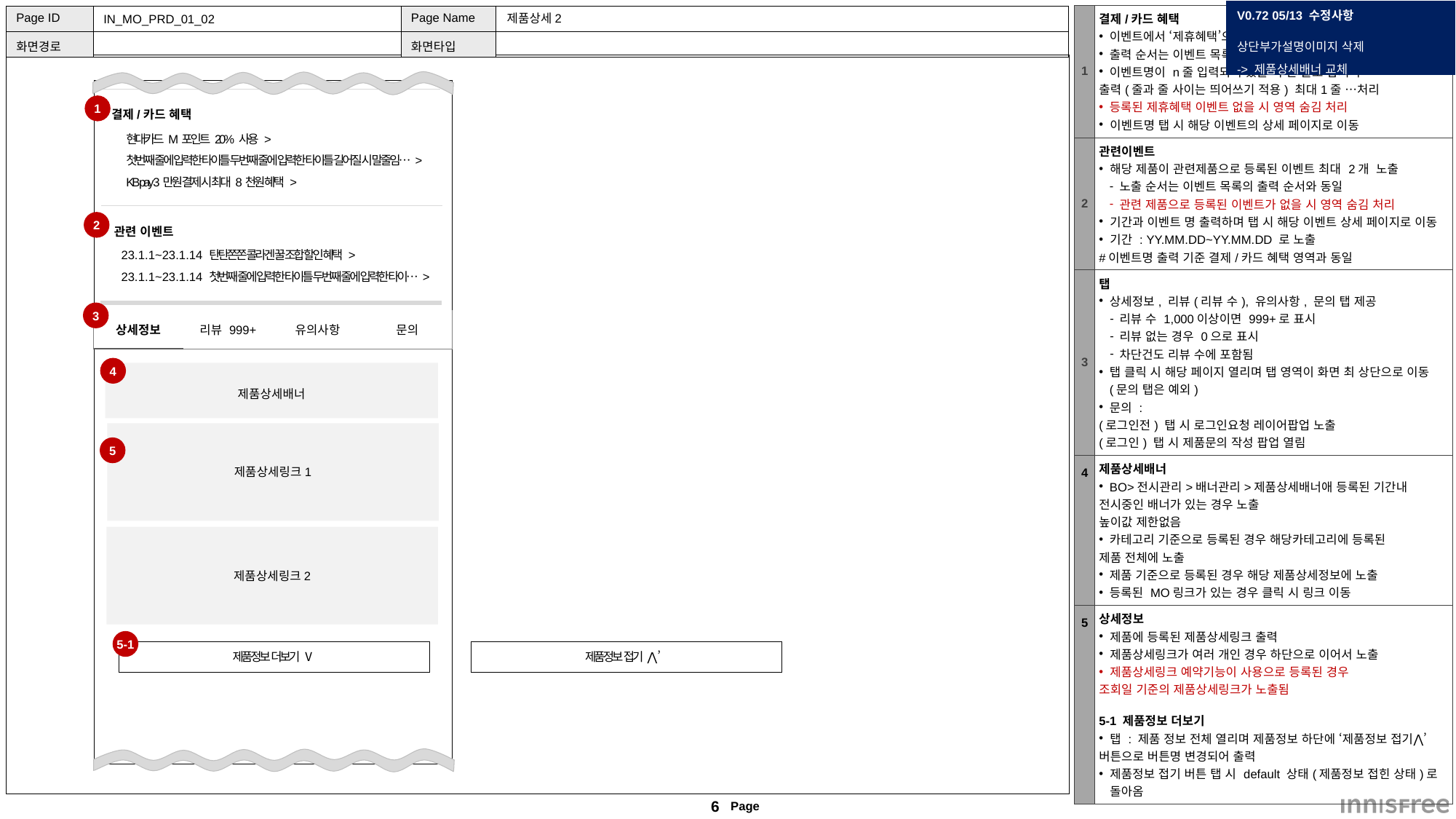

| V0.72 05/13 수정사항 |
| --- |
| 상단부가설명이미지 삭제 -> 제품상세배너 교체 |
| 1 | 결제/카드 혜택 이벤트에서 ‘제휴혜택’으로 등록된 이벤트 전체 출력 출력 순서는 이벤트 목록의 출력 순서와 동일 이벤트명이 n줄 입력되어 있을 시 한 줄로 합쳐서 출력(줄과 줄 사이는 띄어쓰기 적용) 최대1줄 …처리 등록된 제휴혜택 이벤트 없을 시 영역 숨김 처리 이벤트명 탭 시 해당 이벤트의 상세 페이지로 이동 |
| --- | --- |
| 2 | 관련이벤트 해당 제품이 관련제품으로 등록된 이벤트 최대 2개 노출 노출 순서는 이벤트 목록의 출력 순서와 동일 관련 제품으로 등록된 이벤트가 없을 시 영역 숨김 처리 기간과 이벤트 명 출력하며 탭 시 해당 이벤트 상세 페이지로 이동 기간 : YY.MM.DD~YY.MM.DD 로 노출 #이벤트명 출력 기준 결제/카드 혜택 영역과 동일 |
| 3 | 탭 상세정보, 리뷰(리뷰 수), 유의사항, 문의 탭 제공 리뷰 수 1,000이상이면 999+로 표시 리뷰 없는 경우 0으로 표시 차단건도 리뷰 수에 포함됨 탭 클릭 시 해당 페이지 열리며 탭 영역이 화면 최 상단으로 이동(문의 탭은 예외) 문의 : (로그인전) 탭 시 로그인요청 레이어팝업 노출 (로그인) 탭 시 제품문의 작성 팝업 열림 |
| 4 | 제품상세배너 BO>전시관리>배너관리>제품상세배너애 등록된 기간내 전시중인 배너가 있는 경우 노출 높이값 제한없음 카테고리 기준으로 등록된 경우 해당카테고리에 등록된 제품 전체에 노출 제품 기준으로 등록된 경우 해당 제품상세정보에 노출 등록된 MO링크가 있는 경우 클릭 시 링크 이동 |
| 5 | 상세정보 제품에 등록된 제품상세링크 출력 제품상세링크가 여러 개인 경우 하단으로 이어서 노출 제품상세링크 예약기능이 사용으로 등록된 경우 조회일 기준의 제품상세링크가 노출됨 5-1 제품정보 더보기 탭 : 제품 정보 전체 열리며 제품정보 하단에 ‘제품정보 접기⋀’ 버튼으로 버튼명 변경되어 출력 제품정보 접기 버튼 탭 시 default 상태(제품정보 접힌 상태)로 돌아옴 |
IN_MO_PRD_01_02
# 제품상세2

1
결제/카드 혜택
현대카드 M포인트 20% 사용  >
첫번째 줄에 입력한 타이틀 두번째 줄에 입력한 타이틀 길어질 시 말줄임… >
KB pay 3만원 결제 시 최대 8천원 혜택  >
2
관련 이벤트
23.1.1~23.1.14 탄탄쫀쫀 콜라겐 꿀 조합 할인 혜택  >
23.1.1~23.1.14 첫번째 줄에 입력한 타이틀 두번째 줄에 입력한 타이… >
3
| 상세정보 | 리뷰 999+ | 유의사항 | 문의 |
| --- | --- | --- | --- |
4
제품상세배너
제품상세링크1
5
제품상세링크2
5-1
제품정보  접기   ⋀’
제품정보  더보기  Ⅴ